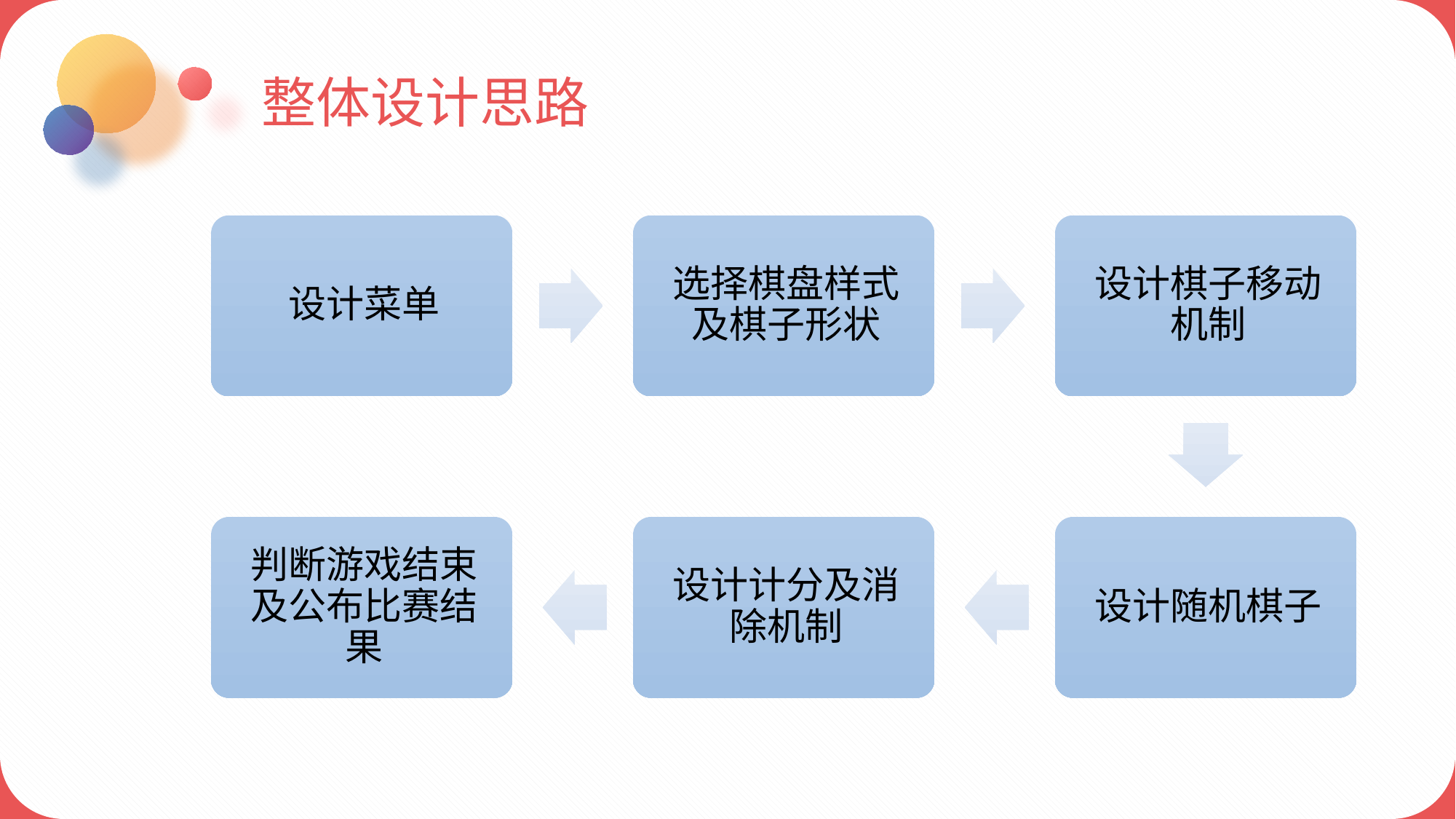

整体设计思路
设计菜单

选择棋盘样式及棋子形状

设计棋子移动机制

设计随机棋子

设计计分及消除机制

判断游戏结束及公布比赛结果